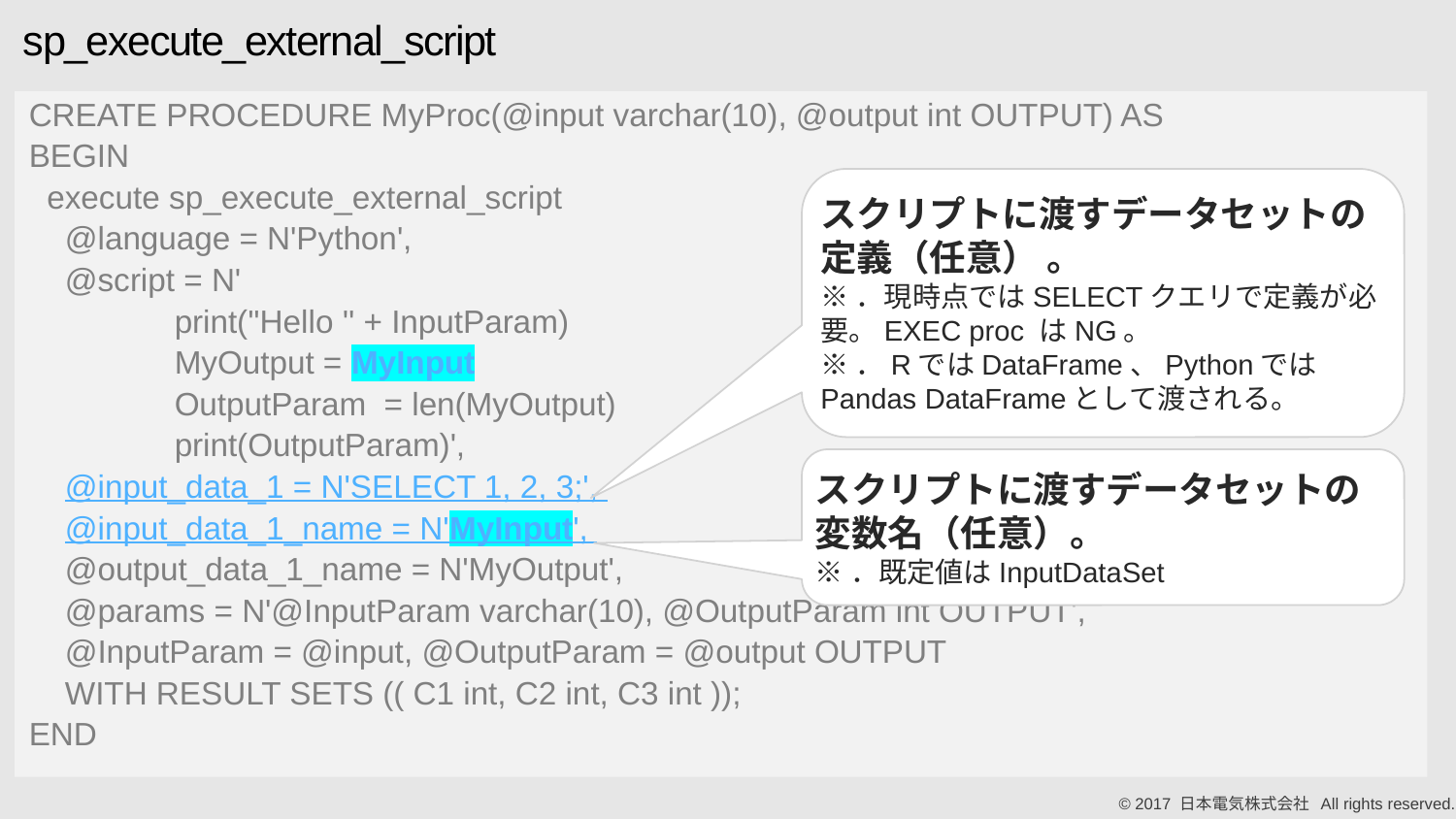

sp_execute_external_script
CREATE PROCEDURE MyProc(@input varchar(10), @output int OUTPUT) AS
BEGIN
  execute sp_execute_external_script
    @language = N'Python',
    @script = N'
	print(''Hello '' + InputParam)
	MyOutput = MyInput
	OutputParam  = len(MyOutput)
	print(OutputParam)',
    @input_data_1 = N'SELECT 1, 2, 3;',
    @input_data_1_name = N'MyInput',
    @output_data_1_name = N'MyOutput',
    @params = N'@InputParam varchar(10), @OutputParam int OUTPUT',
    @InputParam = @input, @OutputParam = @output OUTPUT
    WITH RESULT SETS (( C1 int, C2 int, C3 int ));
END
スクリプトに渡すデータセットの定義（任意） 。
※．現時点ではSELECTクエリで定義が必要。EXEC proc はNG。
※．RではDataFrame、PythonではPandas DataFrameとして渡される。
スクリプトに渡すデータセットの変数名（任意）。
※．既定値はInputDataSet